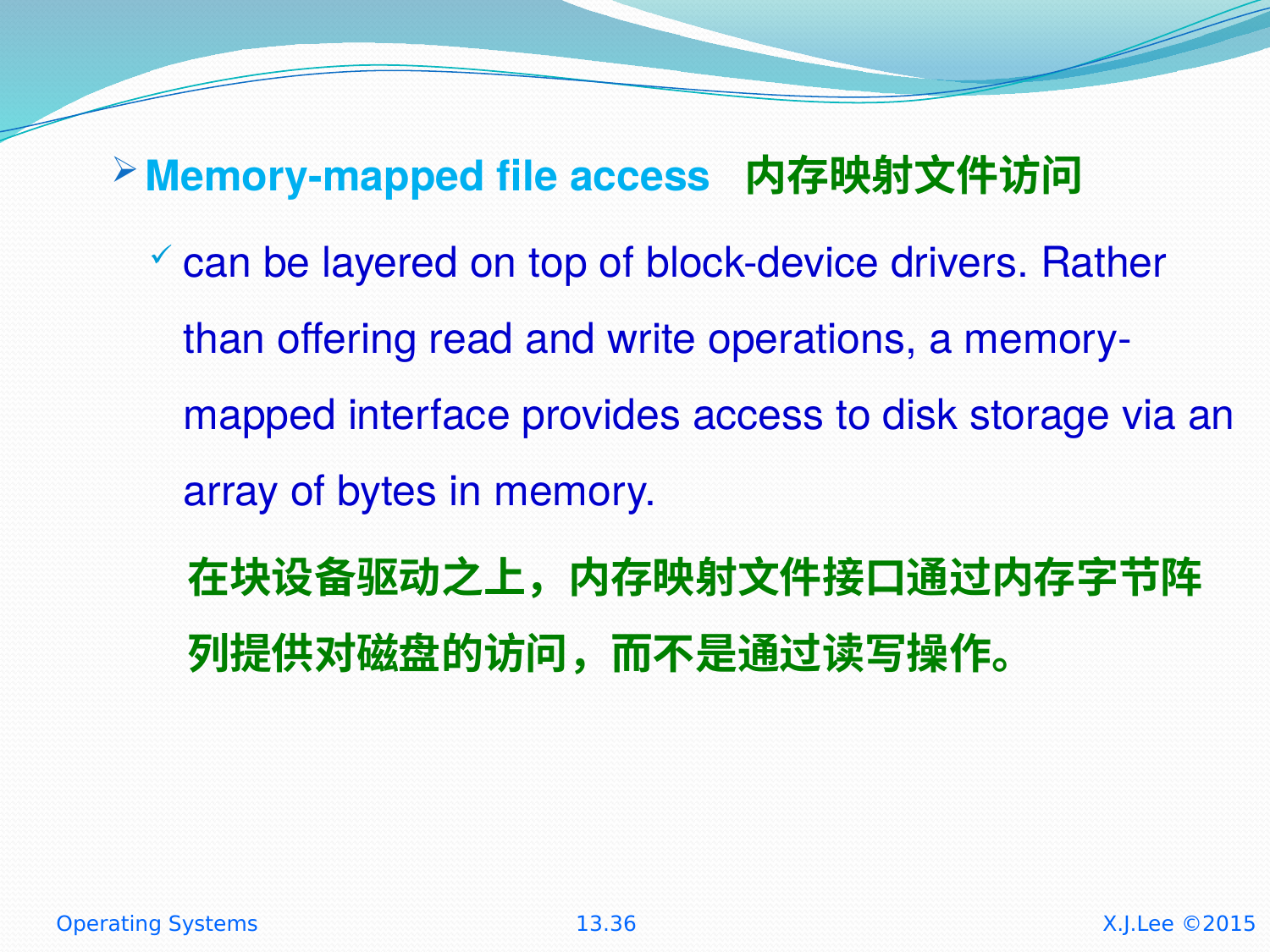

Memory-mapped file access  内存映射文件访问
can be layered on top of block-device drivers. Rather than offering read and write operations, a memory-mapped interface provides access to disk storage via an array of bytes in memory.
在块设备驱动之上，内存映射文件接口通过内存字节阵列提供对磁盘的访问，而不是通过读写操作。
Operating Systems
13.36
X.J.Lee ©2015